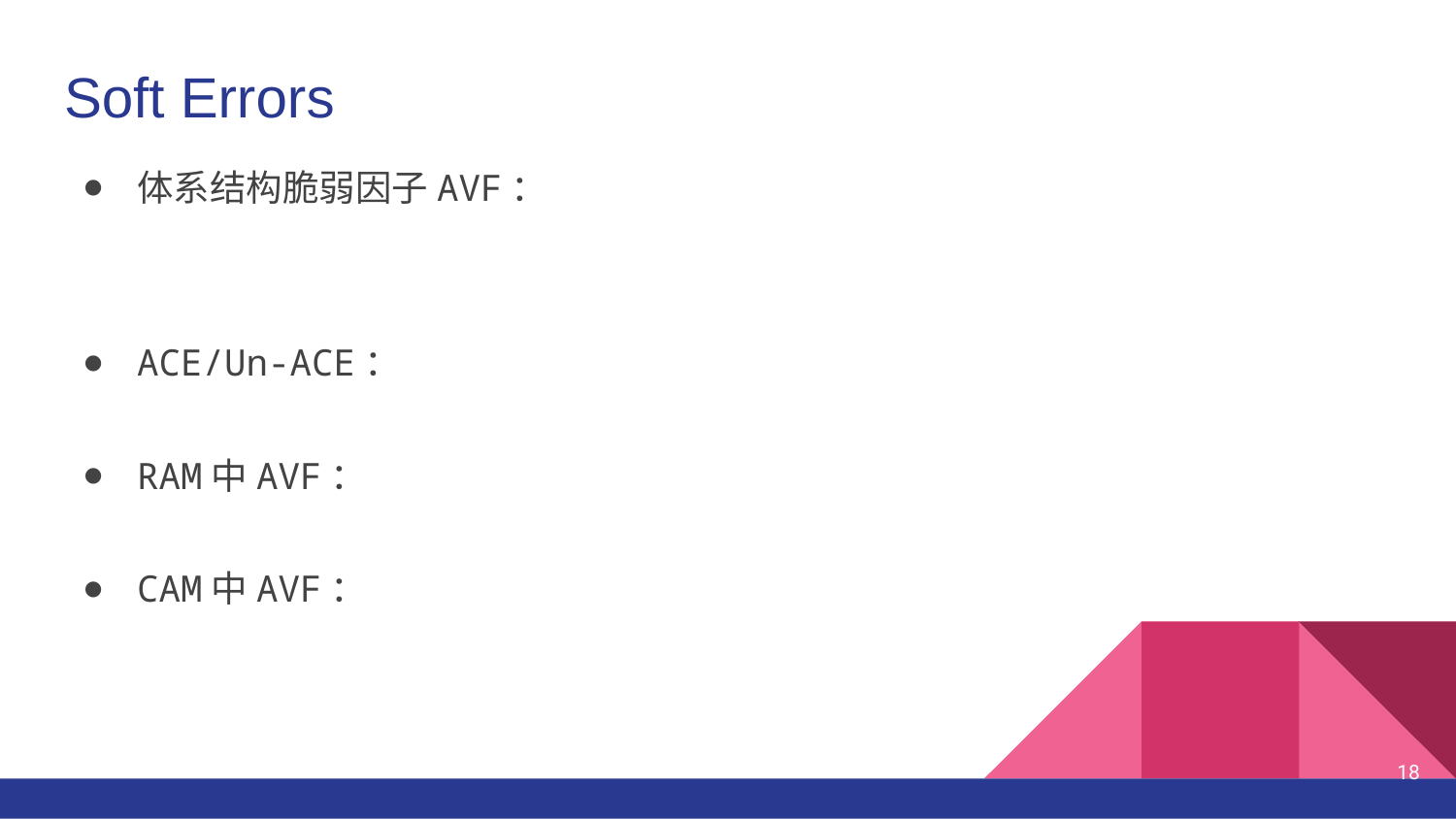

# Soft Errors
体系结构脆弱因子AVF：

ACE/Un-ACE：

RAM中AVF：

CAM中AVF：

18